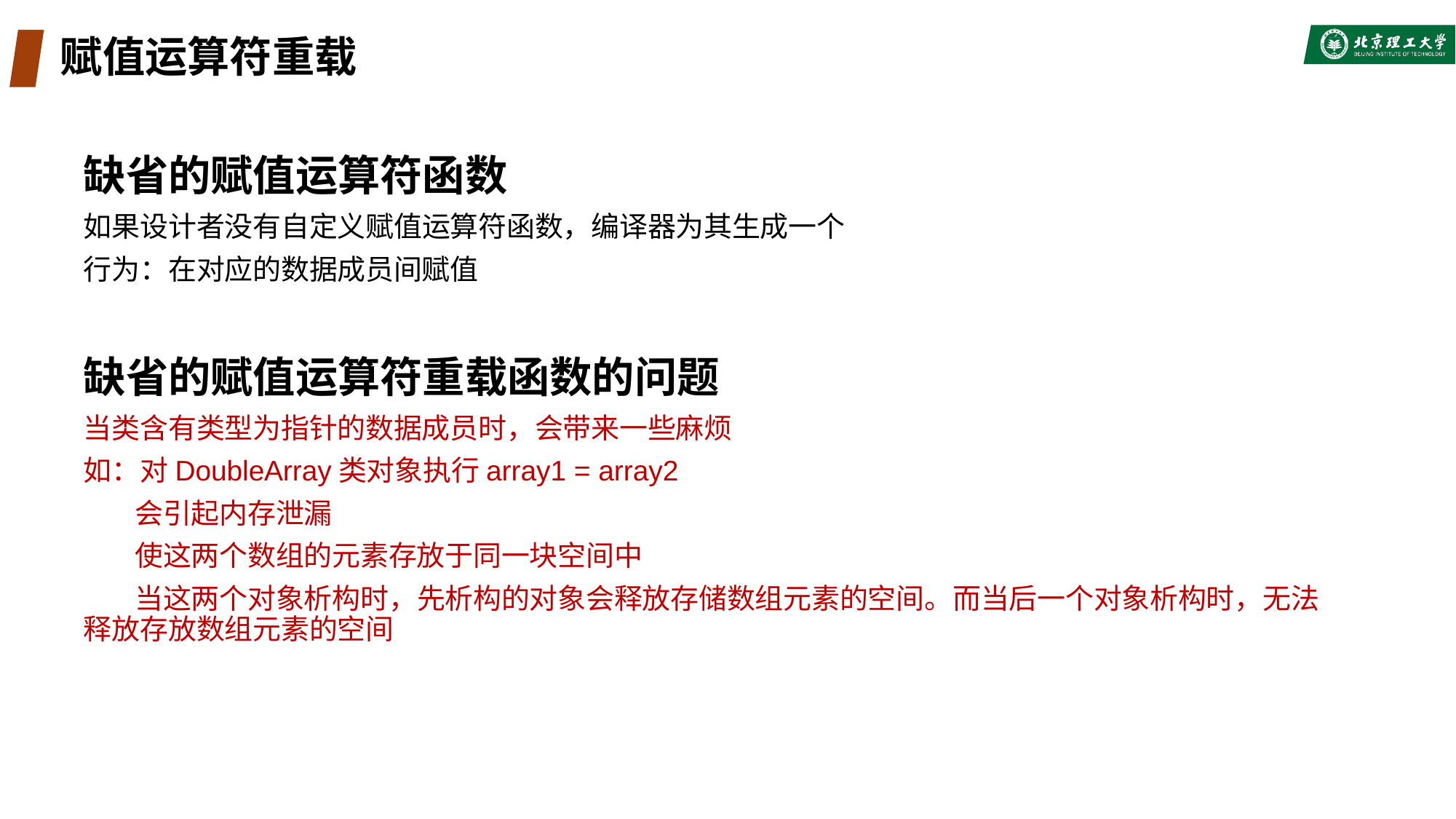

# 赋值运算符重载
缺省的赋值运算符函数
如果设计者没有自定义赋值运算符函数，编译器为其生成一个
行为：在对应的数据成员间赋值

缺省的赋值运算符重载函数的问题
当类含有类型为指针的数据成员时，会带来一些麻烦
如：对DoubleArray类对象执行array1 = array2
       会引起内存泄漏
       使这两个数组的元素存放于同一块空间中
       当这两个对象析构时，先析构的对象会释放存储数组元素的空间。而当后一个对象析构时，无法释放存放数组元素的空间